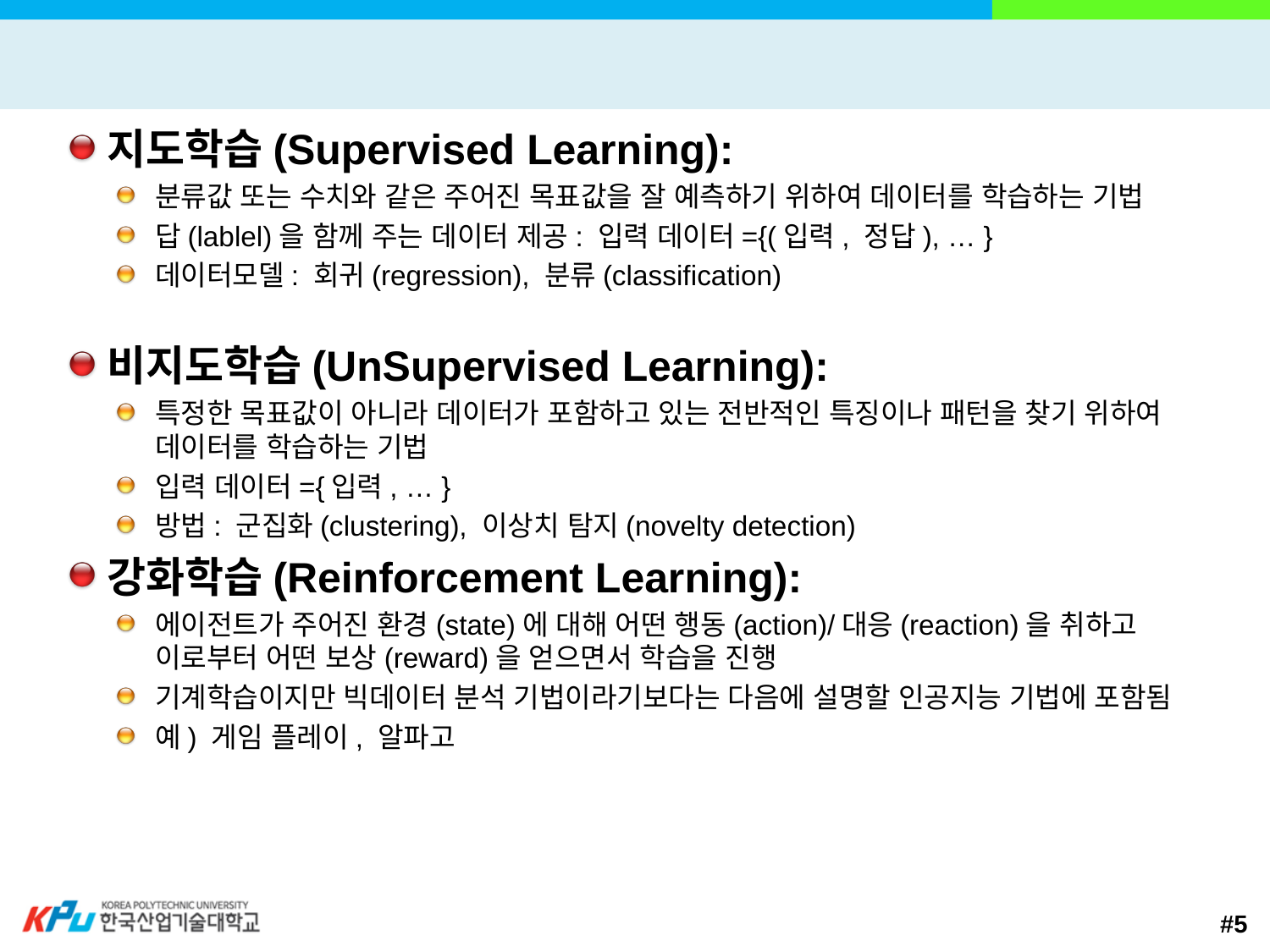

#
지도학습(Supervised Learning):
분류값 또는 수치와 같은 주어진 목표값을 잘 예측하기 위하여 데이터를 학습하는 기법
답(lablel)을 함께 주는 데이터 제공: 입력 데이터={(입력, 정답), … }
데이터모델: 회귀(regression), 분류(classification)

비지도학습(UnSupervised Learning):
특정한 목표값이 아니라 데이터가 포함하고 있는 전반적인 특징이나 패턴을 찾기 위하여 데이터를 학습하는 기법
입력 데이터={입력, … }
방법: 군집화(clustering), 이상치 탐지(novelty detection)
강화학습(Reinforcement Learning):
에이전트가 주어진 환경(state)에 대해 어떤 행동(action)/대응(reaction)을 취하고 이로부터 어떤 보상(reward)을 얻으면서 학습을 진행
기계학습이지만 빅데이터 분석 기법이라기보다는 다음에 설명할 인공지능 기법에 포함됨
예) 게임 플레이, 알파고